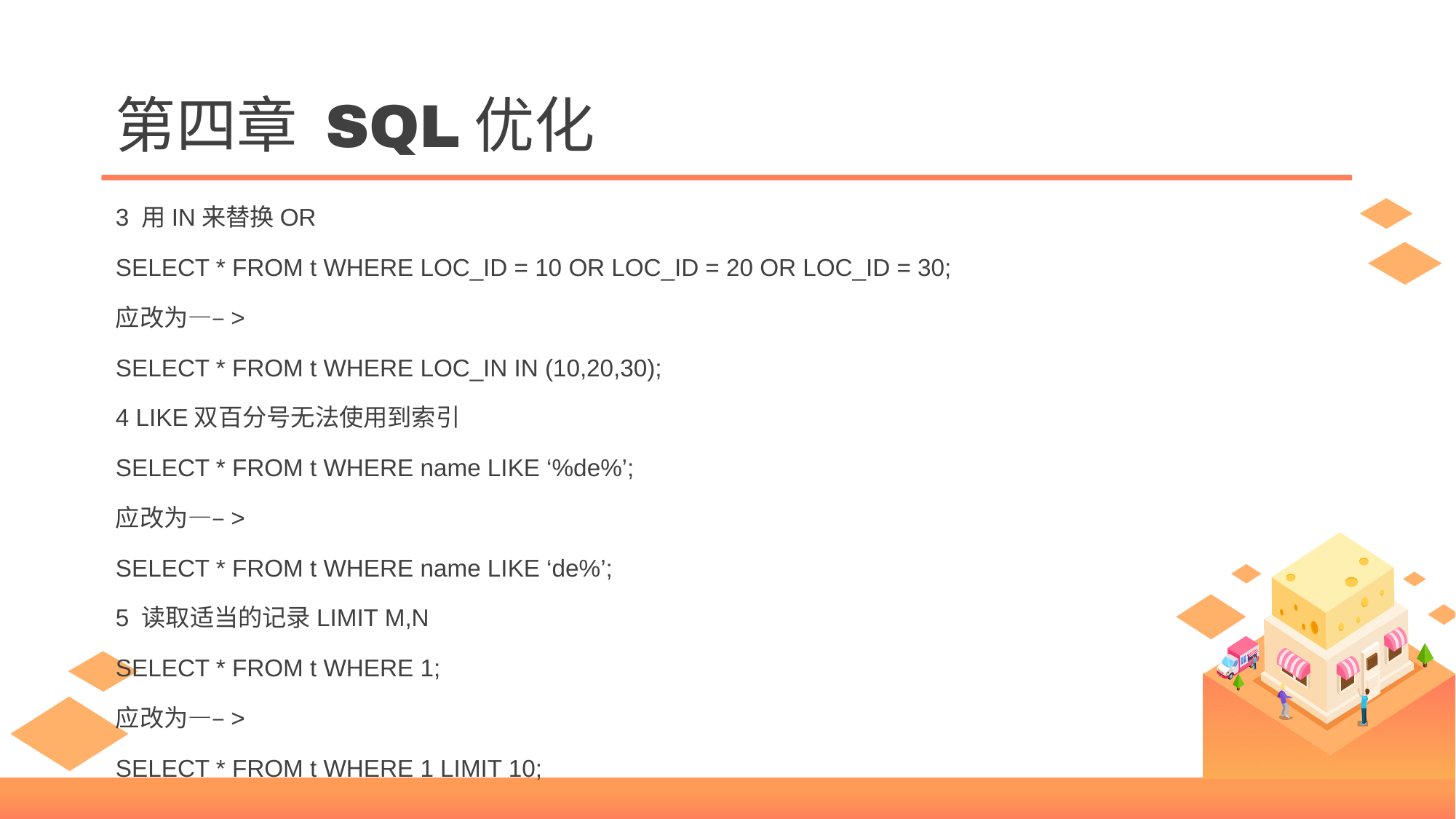

# 第四章 SQL优化
3 用IN来替换OR
SELECT * FROM t WHERE LOC_ID = 10 OR LOC_ID = 20 OR LOC_ID = 30;
应改为—–>
SELECT * FROM t WHERE LOC_IN IN (10,20,30);
4 LIKE双百分号无法使用到索引
SELECT * FROM t WHERE name LIKE ‘%de%’;
应改为—–>
SELECT * FROM t WHERE name LIKE ‘de%’;
5 读取适当的记录LIMIT M,N
SELECT * FROM t WHERE 1;
应改为—–>
SELECT * FROM t WHERE 1 LIMIT 10;